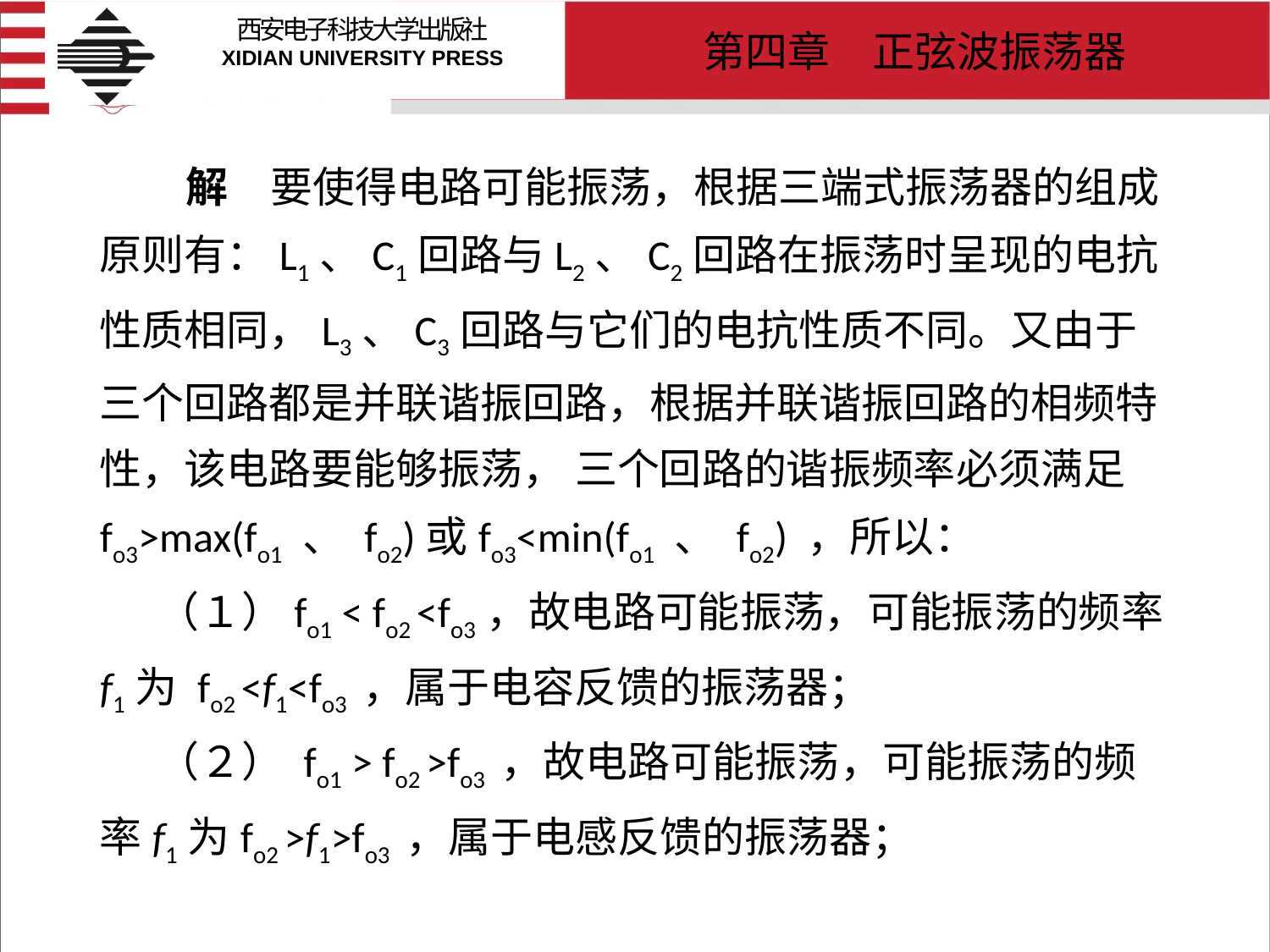

# 解　要使得电路可能振荡，根据三端式振荡器的组成原则有：L1、C1回路与L2、C2回路在振荡时呈现的电抗性质相同，L3、C3回路与它们的电抗性质不同。又由于三个回路都是并联谐振回路，根据并联谐振回路的相频特性，该电路要能够振荡， 三个回路的谐振频率必须满足fo3>max(fo1 、 fo2)或fo3<min(fo1 、 fo2) ，所以： （１）fo1 < fo2 <fo3，故电路可能振荡，可能振荡的频率f1为 fo2 <f1<fo3 ，属于电容反馈的振荡器； （２） fo1 > fo2 >fo3 ，故电路可能振荡，可能振荡的频率f1为fo2 >f1>fo3 ，属于电感反馈的振荡器；